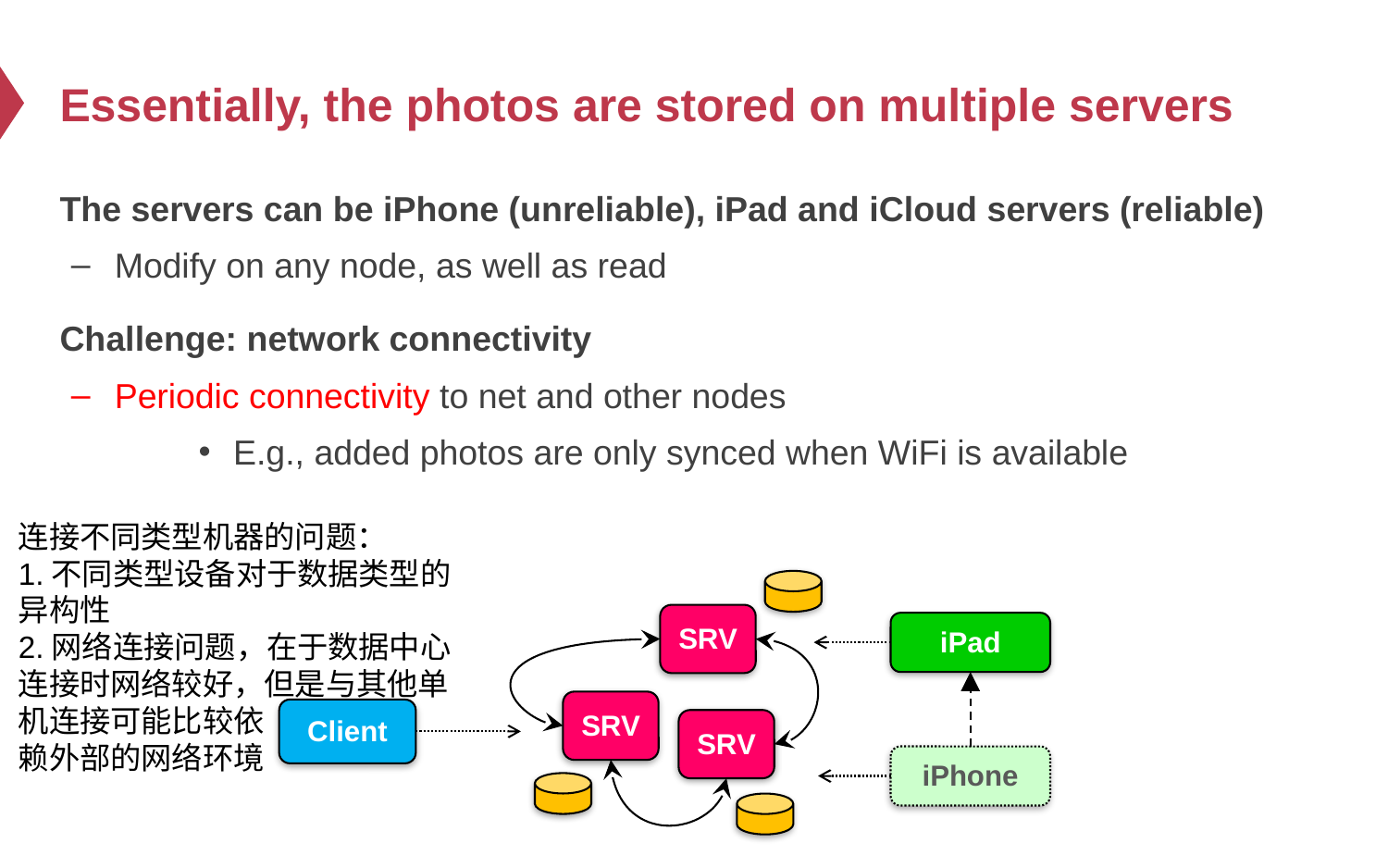

# Essentially, the photos are stored on multiple servers
The servers can be iPhone (unreliable), iPad and iCloud servers (reliable)
Modify on any node, as well as read
Challenge: network connectivity
Periodic connectivity to net and other nodes
E.g., added photos are only synced when WiFi is available

连接不同类型机器的问题：
1.不同类型设备对于数据类型的异构性
2.网络连接问题，在于数据中心连接时网络较好，但是与其他单机连接可能比较依
赖外部的网络环境

SRV
iPad
SRV
Client
SRV
iPhone

9